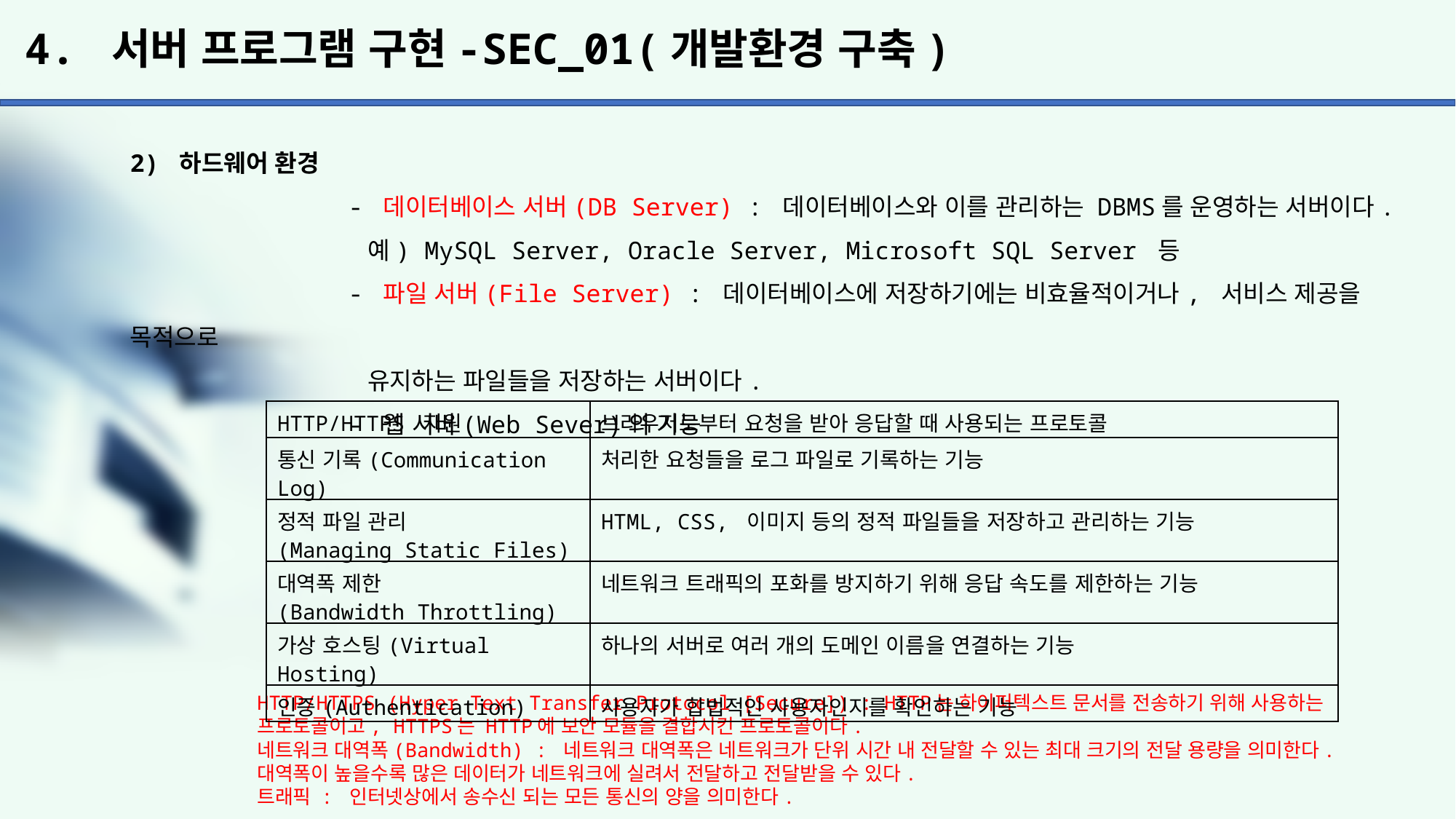

# 4. 서버 프로그램 구현-SEC_01(개발환경 구축)
2) 하드웨어 환경
		- 데이터베이스 서버(DB Server) : 데이터베이스와 이를 관리하는 DBMS를 운영하는 서버이다.
		  예) MySQL Server, Oracle Server, Microsoft SQL Server 등
		- 파일 서버(File Server) : 데이터베이스에 저장하기에는 비효율적이거나, 서비스 제공을 목적으로
		  유지하는 파일들을 저장하는 서버이다.
		- 웹 서버(Web Sever)의 기능
| HTTP/HTTPS 지원 | 브라우저로부터 요청을 받아 응답할 때 사용되는 프로토콜 |
| --- | --- |
| 통신 기록(Communication Log) | 처리한 요청들을 로그 파일로 기록하는 기능 |
| 정적 파일 관리 (Managing Static Files) | HTML, CSS, 이미지 등의 정적 파일들을 저장하고 관리하는 기능 |
| 대역폭 제한 (Bandwidth Throttling) | 네트워크 트래픽의 포화를 방지하기 위해 응답 속도를 제한하는 기능 |
| 가상 호스팅(Virtual Hosting) | 하나의 서버로 여러 개의 도메인 이름을 연결하는 기능 |
| 인증(Authentication) | 사용자가 합법적인 사용자인지를 확인하는 기능 |
HTTP/HTTPS (Hyper Text Transfer Protocol [Secure]) : HTTP는 하이퍼텍스트 문서를 전송하기 위해 사용하는 프로토콜이고, HTTPS는 HTTP에 보안 모듈을 결합시킨 프로토콜이다.
네트워크 대역폭(Bandwidth) : 네트워크 대역폭은 네트워크가 단위 시간 내 전달할 수 있는 최대 크기의 전달 용량을 의미한다. 대역폭이 높을수록 많은 데이터가 네트워크에 실려서 전달하고 전달받을 수 있다.
트래픽 : 인터넷상에서 송수신 되는 모든 통신의 양을 의미한다.